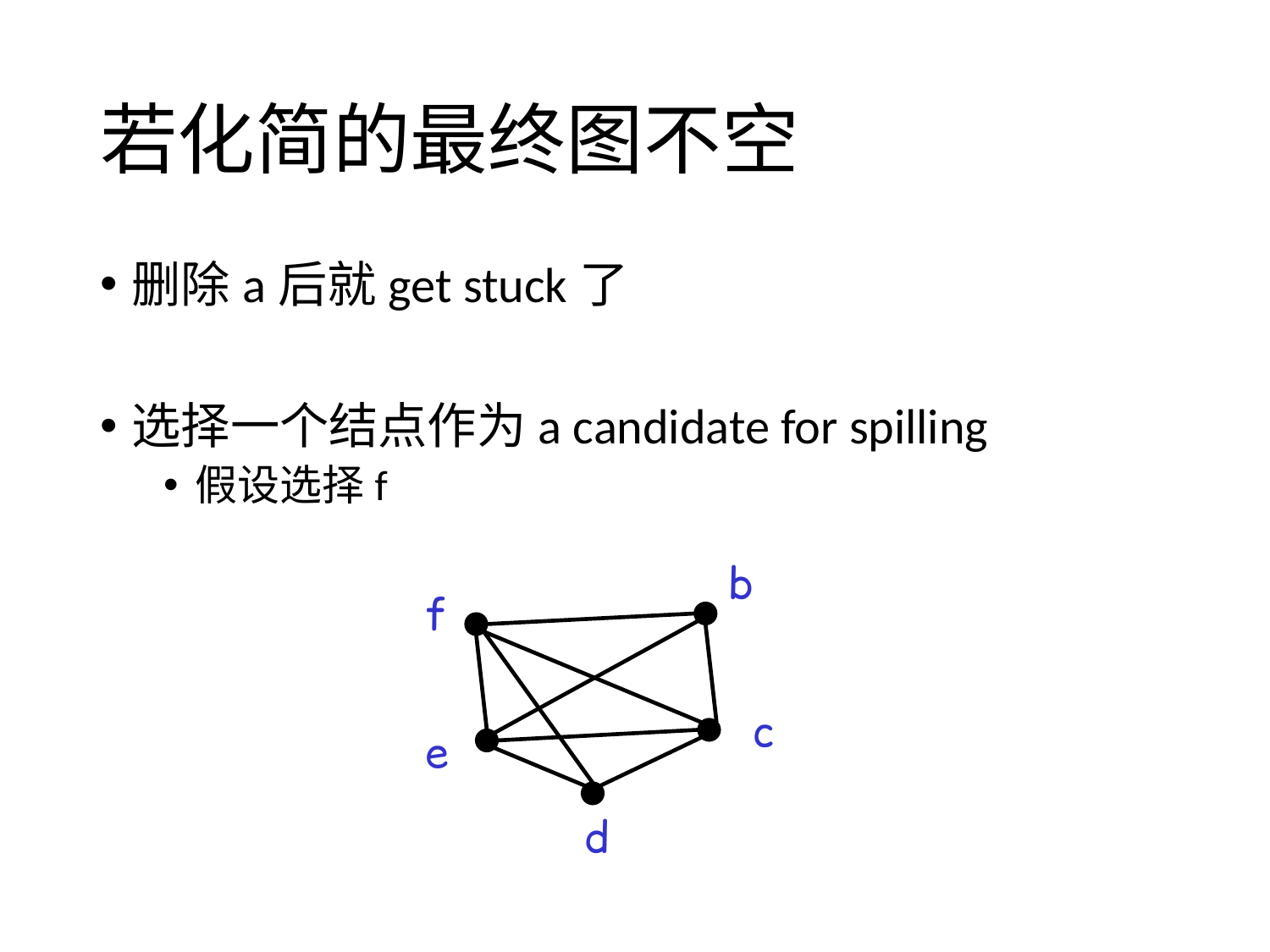

# 若化简的最终图不空
删除a后就get stuck了

选择一个结点作为a candidate for spilling
假设选择f
b
f

c
e

d